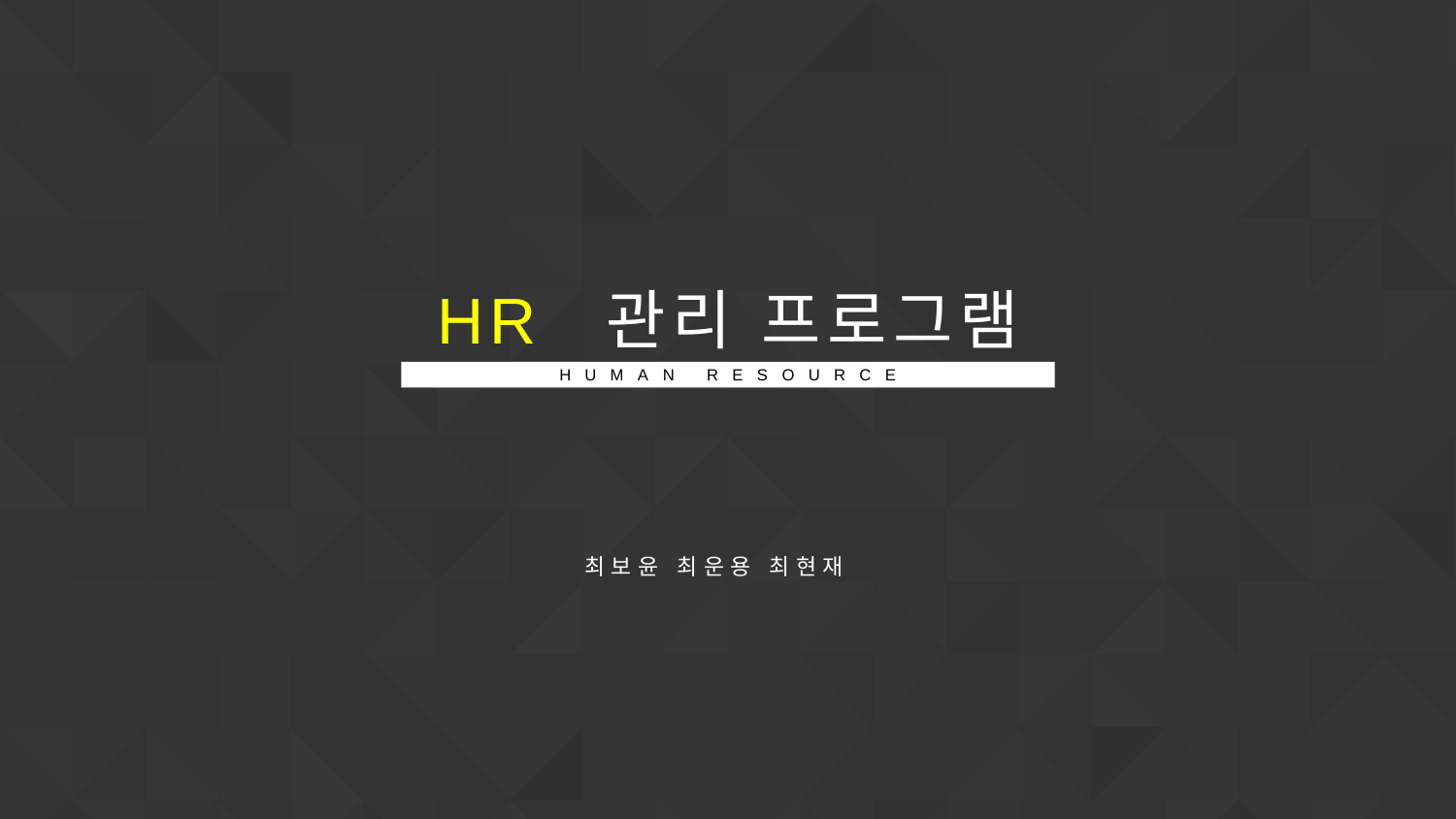

HR  관리 프로그램

HUMAN RESOURCE
최보윤 최운용 최현재